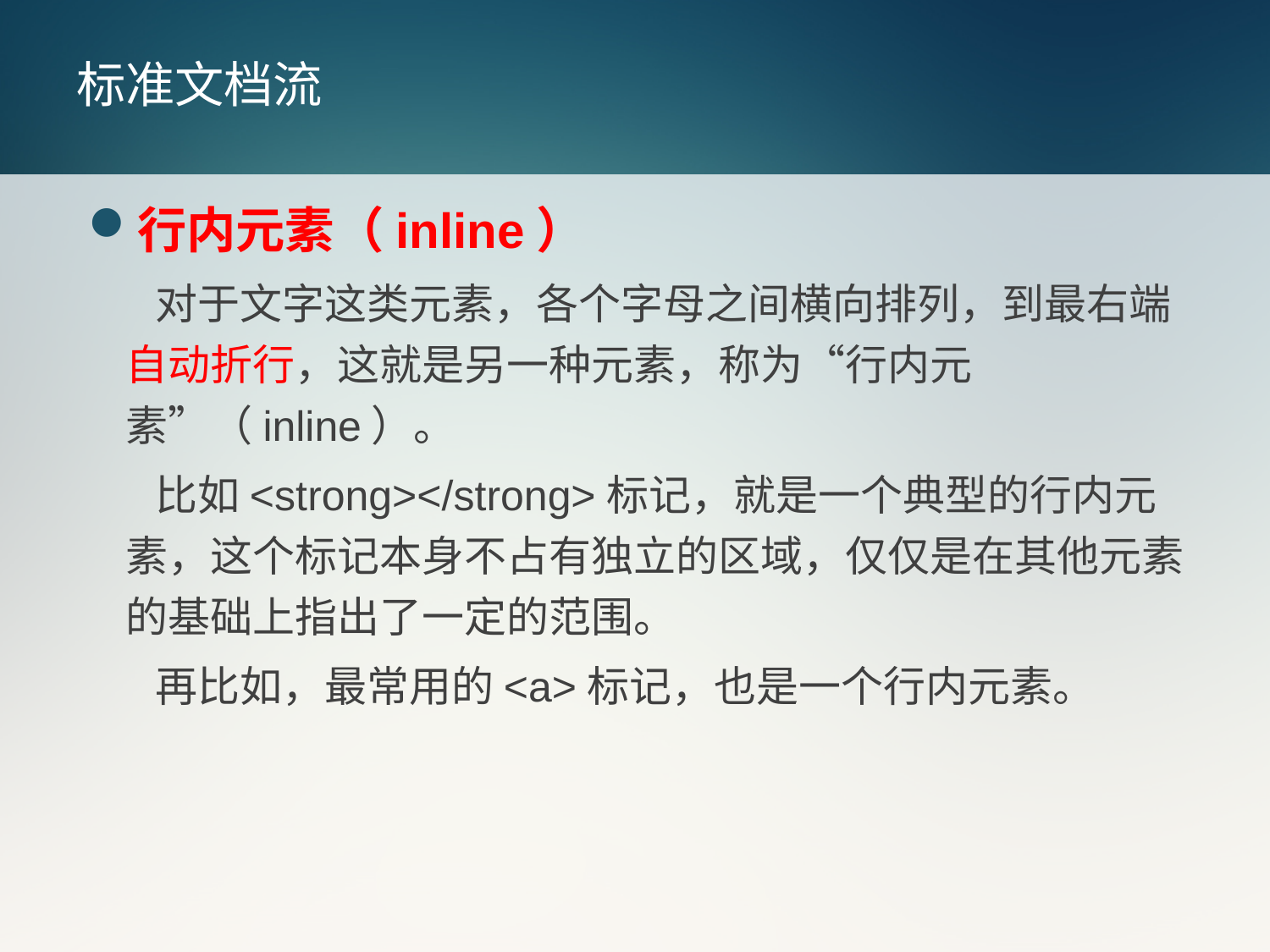

# 标准文档流
行内元素（inline）
  对于文字这类元素，各个字母之间横向排列，到最右端自动折行，这就是另一种元素，称为“行内元素”（inline）。
  比如<strong></strong>标记，就是一个典型的行内元素，这个标记本身不占有独立的区域，仅仅是在其他元素的基础上指出了一定的范围。
  再比如，最常用的<a>标记，也是一个行内元素。